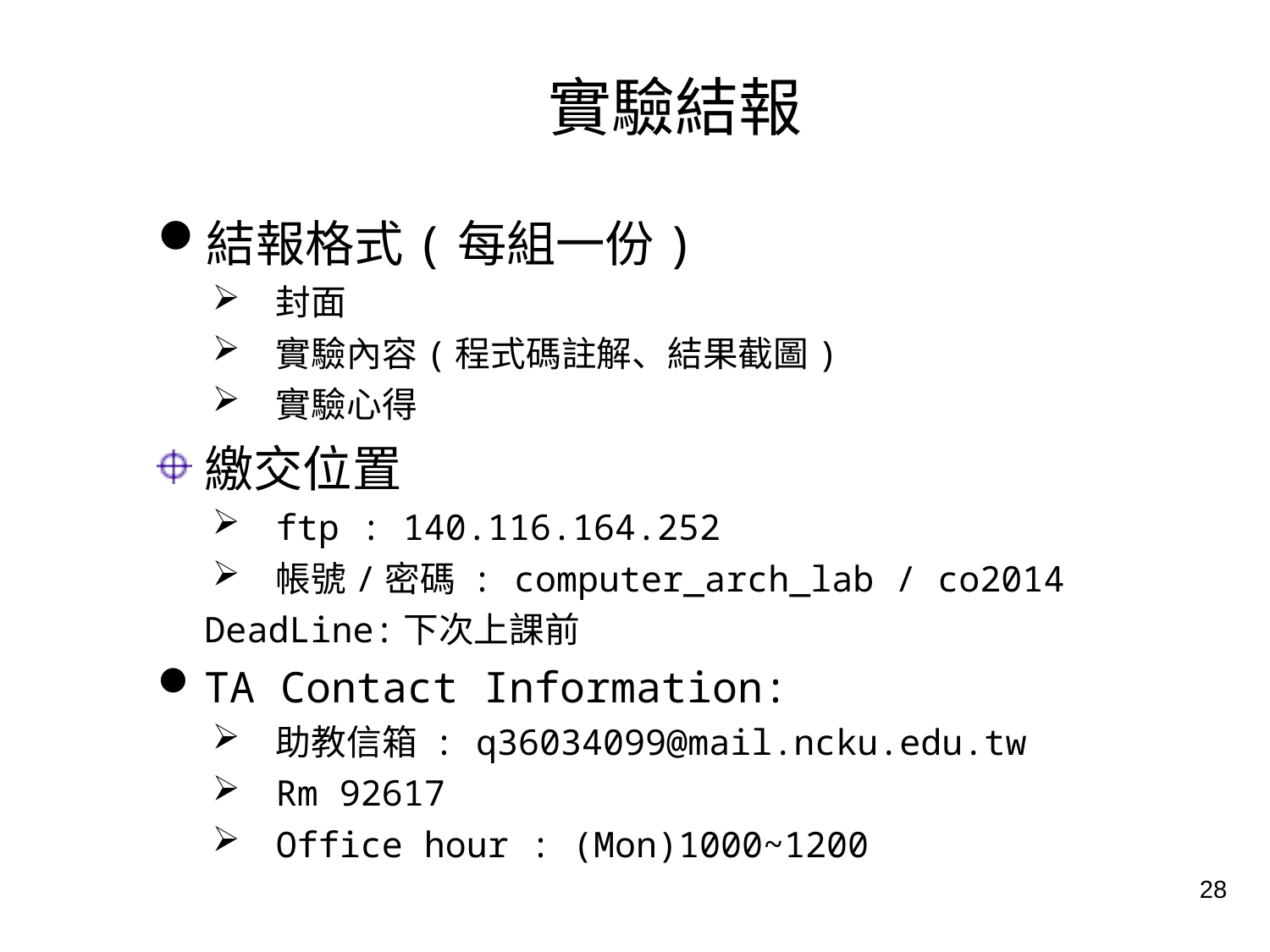

實驗結報
結報格式(每組一份)
封面
實驗內容(程式碼註解、結果截圖)
實驗心得
繳交位置
ftp : 140.116.164.252
帳號/密碼 : computer_arch_lab / co2014
	DeadLine:下次上課前
TA Contact Information:
助教信箱 : q36034099@mail.ncku.edu.tw
Rm 92617
Office hour : (Mon)1000~1200

28